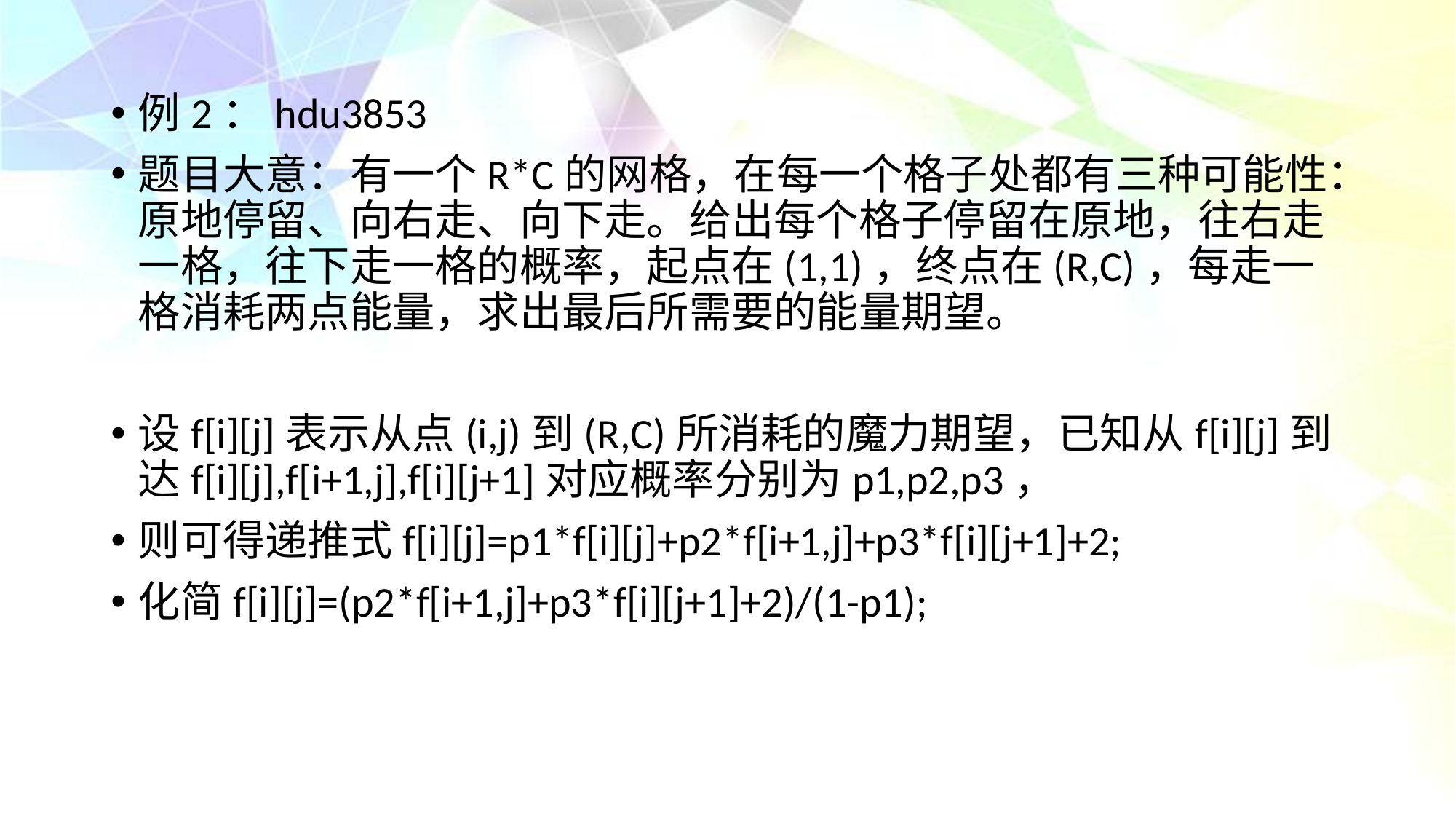

例2：hdu3853
题目大意：有一个R*C的网格，在每一个格子处都有三种可能性：原地停留、向右走、向下走。给出每个格子停留在原地，往右走一格，往下走一格的概率，起点在(1,1)，终点在(R,C)，每走一格消耗两点能量，求出最后所需要的能量期望。

设f[i][j]表示从点(i,j)到(R,C)所消耗的魔力期望，已知从f[i][j]到达f[i][j],f[i+1,j],f[i][j+1]对应概率分别为p1,p2,p3，
则可得递推式f[i][j]=p1*f[i][j]+p2*f[i+1,j]+p3*f[i][j+1]+2;
化简f[i][j]=(p2*f[i+1,j]+p3*f[i][j+1]+2)/(1-p1);